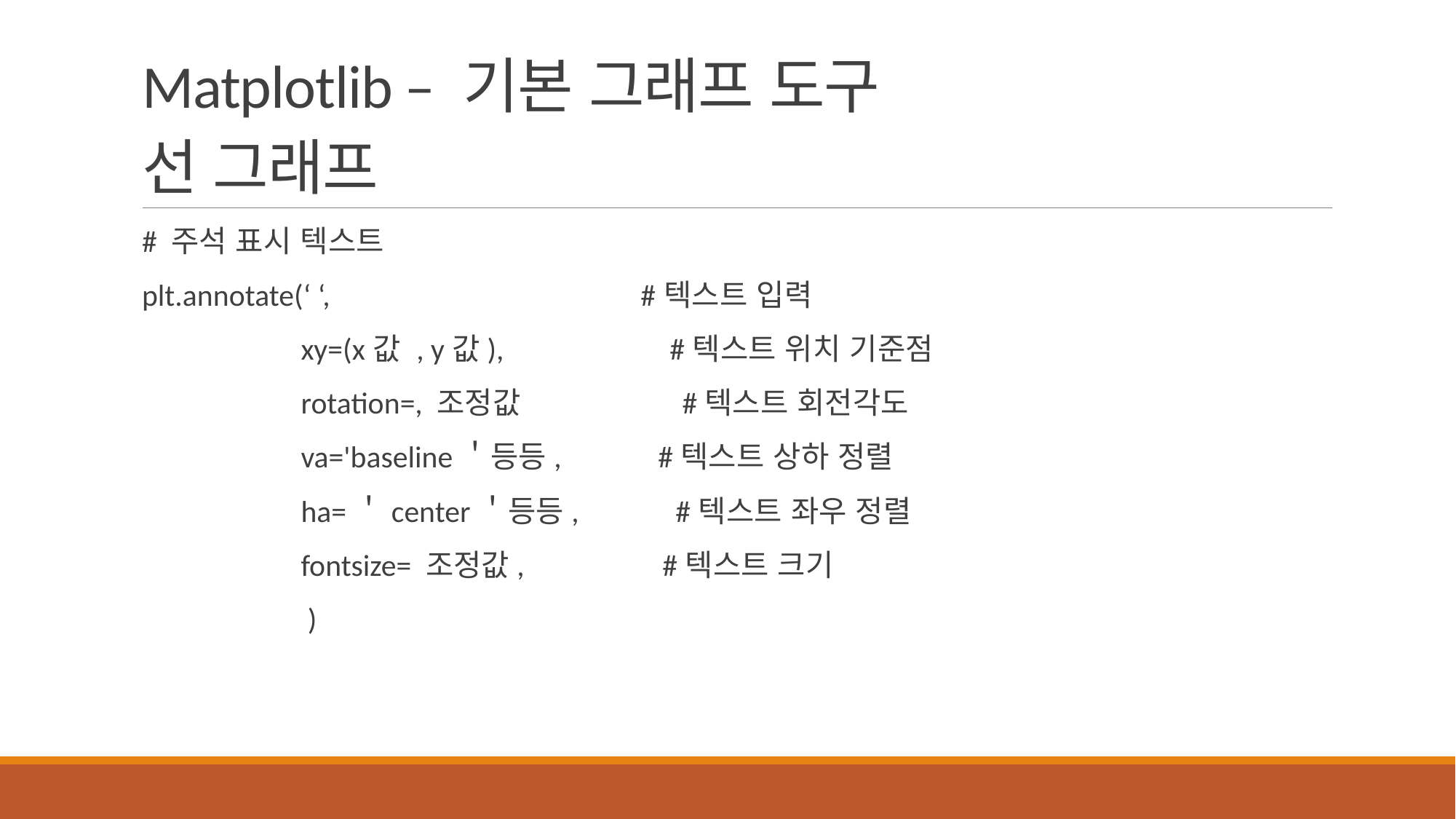

# Matplotlib – 기본 그래프 도구 선 그래프
# 주석 표시 텍스트
plt.annotate(‘ ‘,                                             #텍스트 입력
                       xy=(x값 , y값),                        #텍스트 위치 기준점
                       rotation=, 조정값                  #텍스트 회전각도
                       va='baseline＇등등,              #텍스트 상하 정렬
                       ha=＇center＇등등,              #텍스트 좌우 정렬
                       fontsize= 조정값,                    #텍스트 크기
                        )